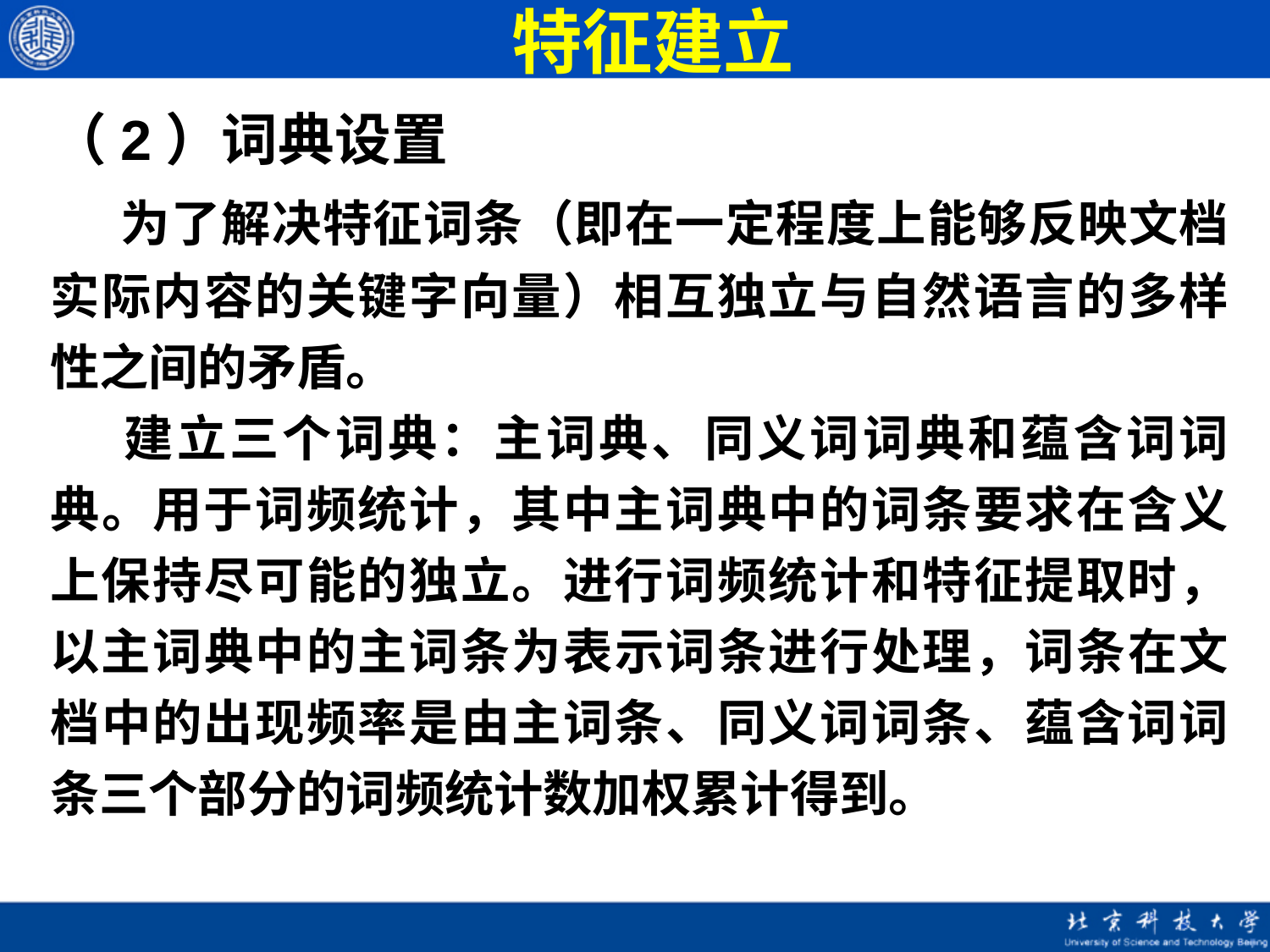

# 特征建立
（2）词典设置
    为了解决特征词条（即在一定程度上能够反映文档实际内容的关键字向量）相互独立与自然语言的多样性之间的矛盾。
    建立三个词典：主词典、同义词词典和蕴含词词典。用于词频统计，其中主词典中的词条要求在含义上保持尽可能的独立。进行词频统计和特征提取时，以主词典中的主词条为表示词条进行处理，词条在文档中的出现频率是由主词条、同义词词条、蕴含词词条三个部分的词频统计数加权累计得到。
13